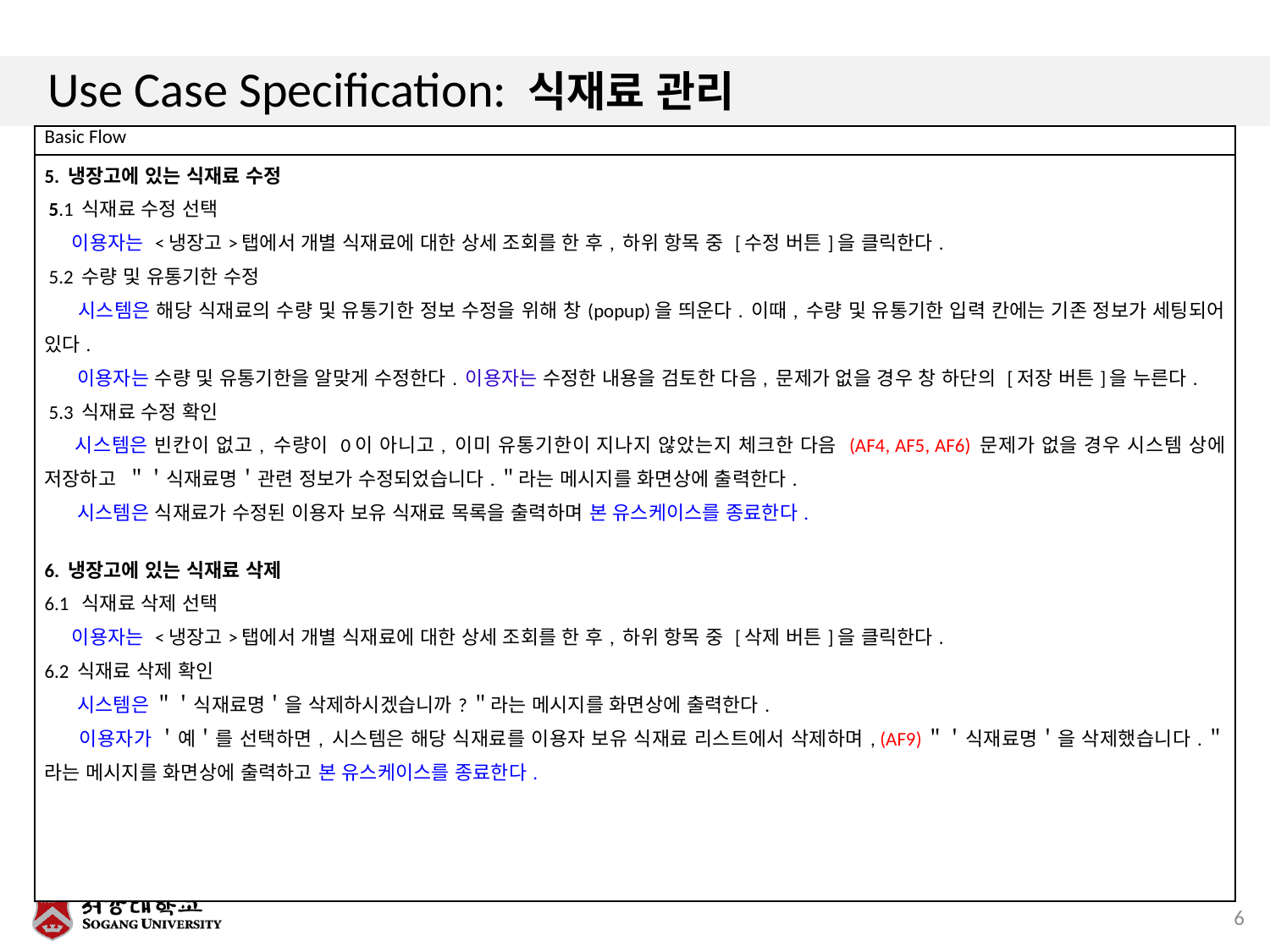

# Use Case Specification: 식재료 관리
| Basic Flowc Flow |
| --- |
| 5. 냉장고에 있는 식재료 수정 5.1 식재료 수정 선택 이용자는 <냉장고>탭에서 개별 식재료에 대한 상세 조회를 한 후, 하위 항목 중 [수정 버튼]을 클릭한다. 5.2 수량 및 유통기한 수정 시스템은 해당 식재료의 수량 및 유통기한 정보 수정을 위해 창(popup)을 띄운다. 이때, 수량 및 유통기한 입력 칸에는 기존 정보가 세팅되어 있다. 이용자는 수량 및 유통기한을 알맞게 수정한다. 이용자는 수정한 내용을 검토한 다음, 문제가 없을 경우 창 하단의 [저장 버튼]을 누른다. 5.3 식재료 수정 확인 시스템은 빈칸이 없고, 수량이 0이 아니고, 이미 유통기한이 지나지 않았는지 체크한 다음 (AF4, AF5, AF6) 문제가 없을 경우 시스템 상에 저장하고 ＂＇식재료명＇관련 정보가 수정되었습니다.＂라는 메시지를 화면상에 출력한다. 시스템은 식재료가 수정된 이용자 보유 식재료 목록을 출력하며 본 유스케이스를 종료한다. 6. 냉장고에 있는 식재료 삭제 6.1 식재료 삭제 선택 이용자는 <냉장고>탭에서 개별 식재료에 대한 상세 조회를 한 후, 하위 항목 중 [삭제 버튼]을 클릭한다. 6.2 식재료 삭제 확인 시스템은 ＂＇식재료명＇을 삭제하시겠습니까?＂라는 메시지를 화면상에 출력한다. 이용자가 ＇예＇를 선택하면, 시스템은 해당 식재료를 이용자 보유 식재료 리스트에서 삭제하며, (AF9)＂＇식재료명＇을 삭제했습니다.＂라는 메시지를 화면상에 출력하고 본 유스케이스를 종료한다. |
6